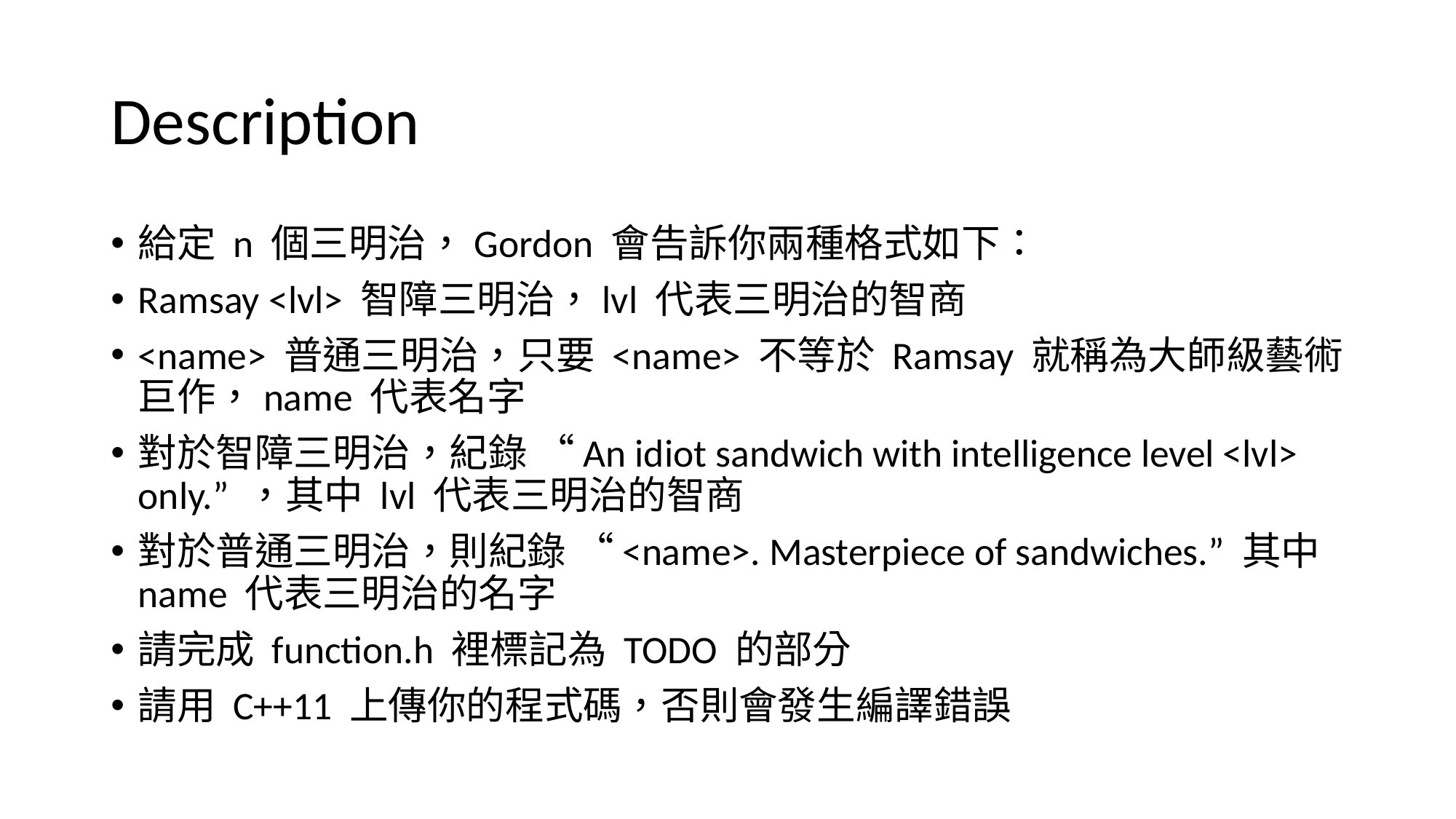

# Description
給定 n 個三明治，Gordon 會告訴你兩種格式如下：
Ramsay <lvl> 智障三明治，lvl 代表三明治的智商
<name> 普通三明治，只要 <name> 不等於 Ramsay 就稱為大師級藝術巨作，name 代表名字
對於智障三明治，紀錄 “An idiot sandwich with intelligence level <lvl> only.” ，其中 lvl 代表三明治的智商
對於普通三明治，則紀錄 “<name>. Masterpiece of sandwiches.” 其中 name 代表三明治的名字
請完成 function.h 裡標記為 TODO 的部分
請用 C++11 上傳你的程式碼，否則會發生編譯錯誤